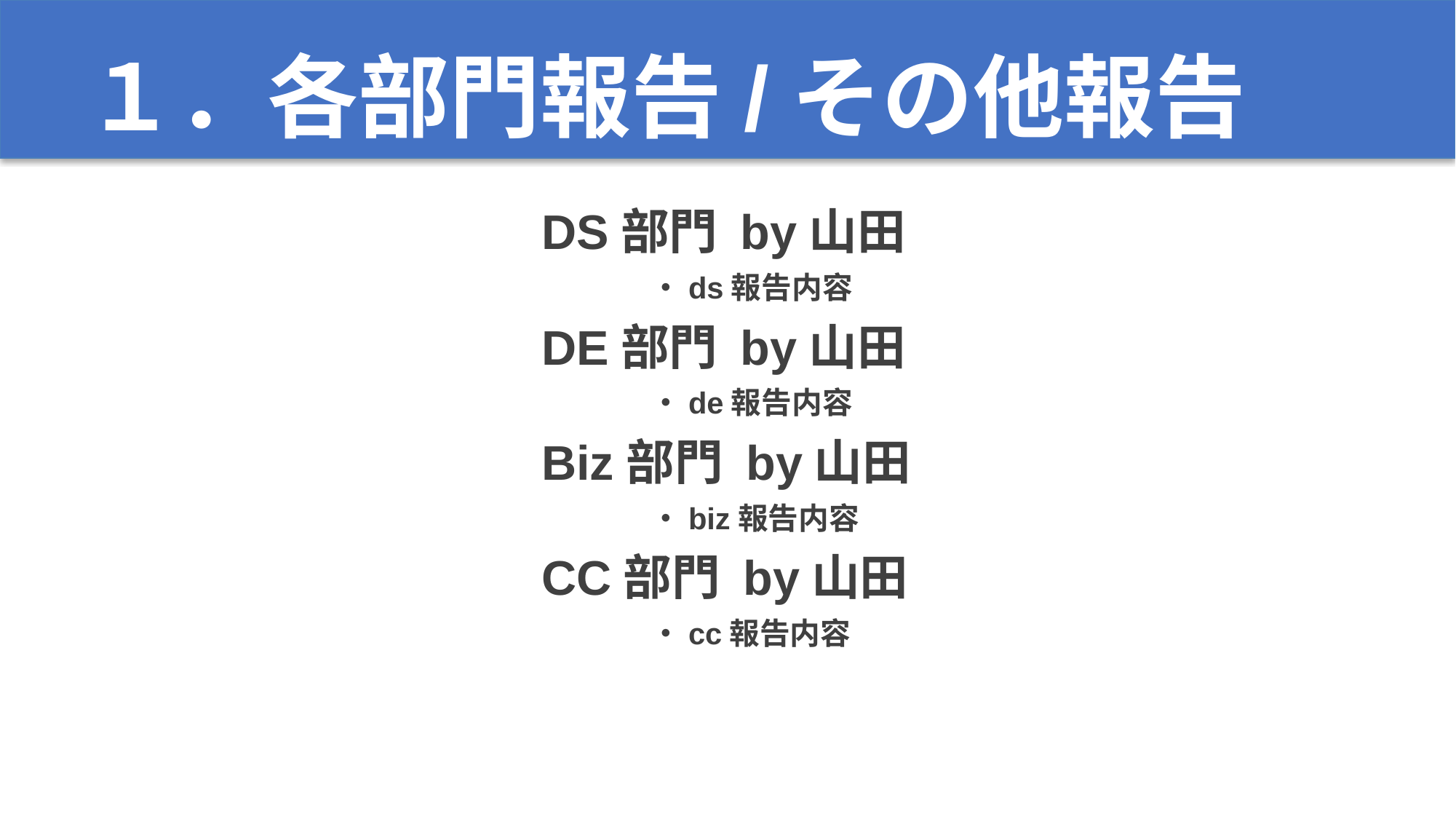

１．各部門報告/その他報告

DS部門 by山田
	・ds報告内容
DE部門 by山田
	・de報告内容
Biz部門 by山田
	・biz報告内容
CC部門 by山田
	・cc報告内容